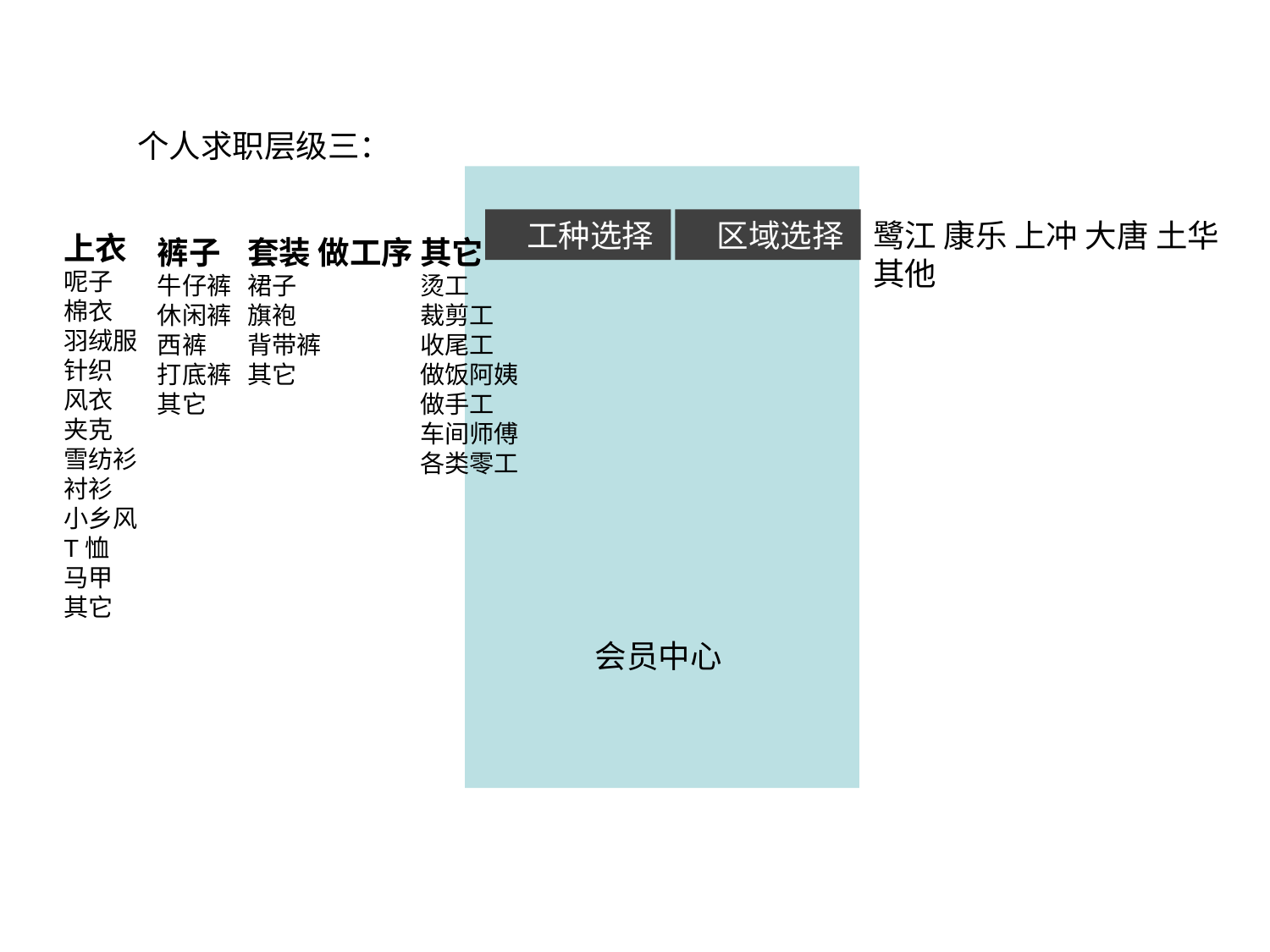

个人求职层级三：

   工种选择
   区域选择
鹭江 康乐 上冲 大唐 土华其他
上衣
呢子
棉衣
羽绒服
针织
风衣
夹克
雪纺衫
衬衫
小乡风
T恤
马甲
其它
裤子
牛仔裤
休闲裤
西裤
打底裤其它
套装
裙子
旗袍
背带裤
其它
做工序

其它
烫工
裁剪工
收尾工
做饭阿姨
做手工
车间师傅
各类零工
会员中心